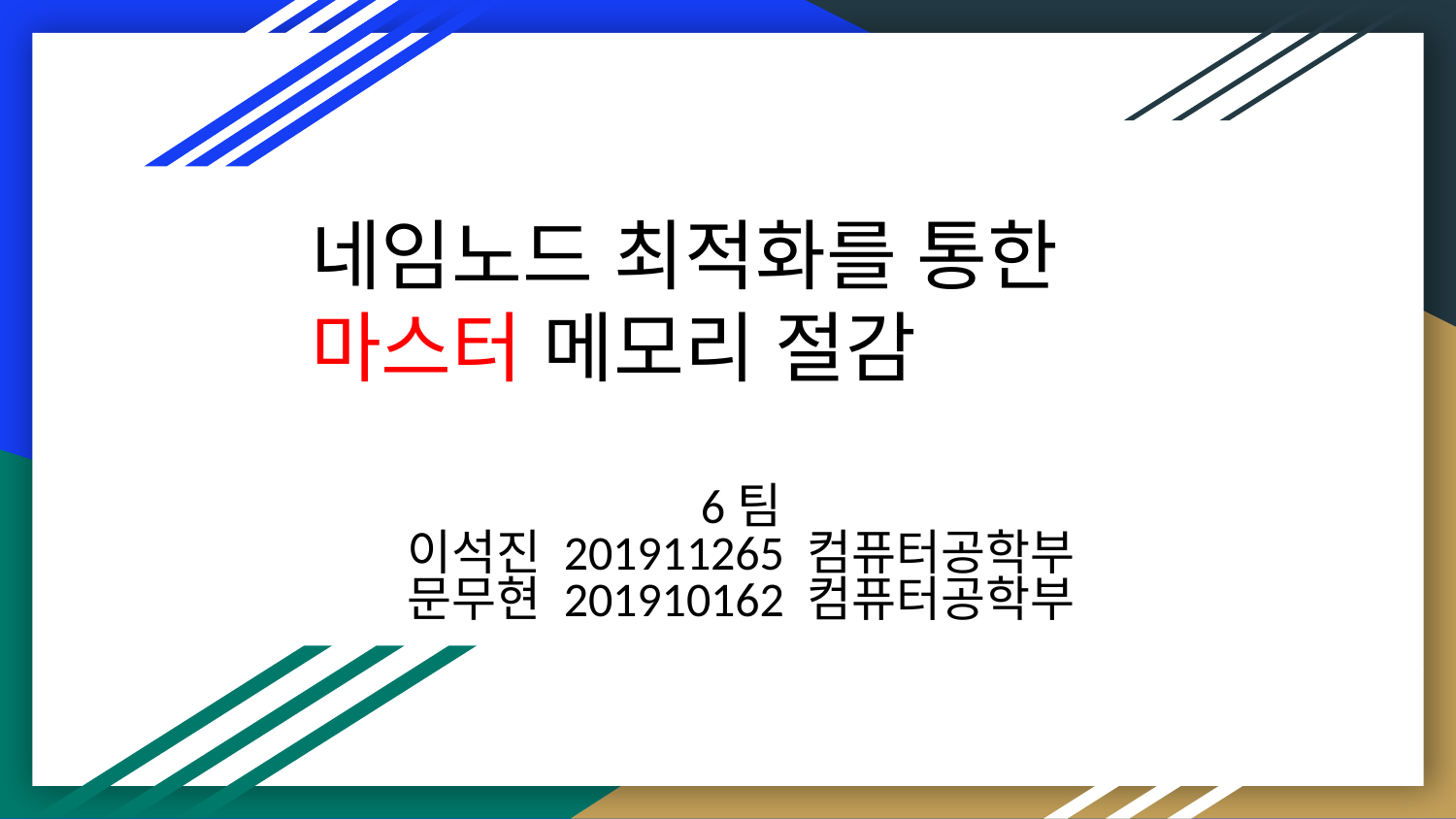

# 네임노드 최적화를 통한
마스터 메모리 절감
6팀
이석진 201911265 컴퓨터공학부
문무현 201910162 컴퓨터공학부